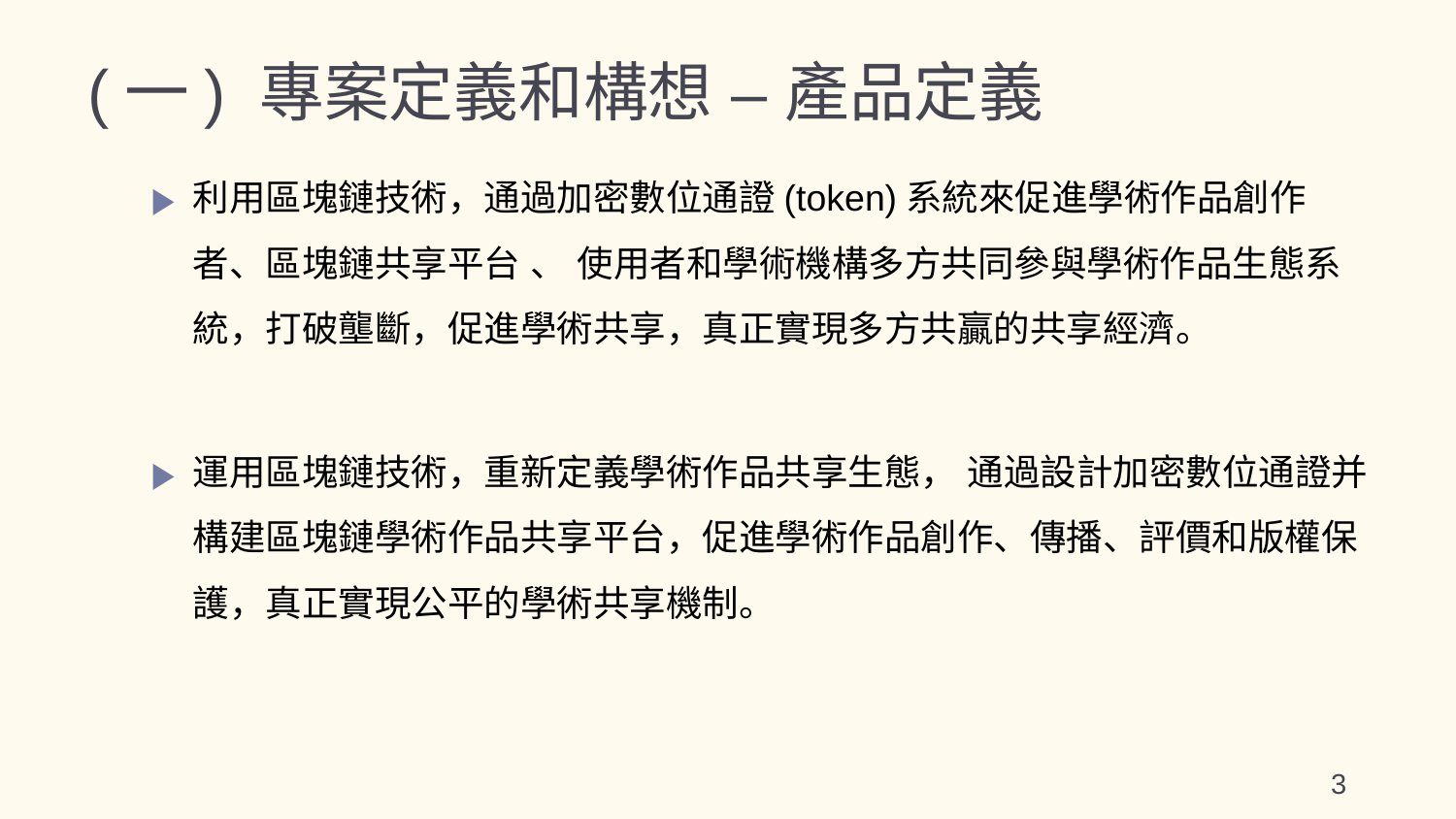

# (一) 專案定義和構想 – 產品定義
利用區塊鏈技術，通過加密數位通證(token)系統來促進學術作品創作者、區塊鏈共享平台 、 使用者和學術機構多方共同參與學術作品生態系統，打破壟斷，促進學術共享，真正實現多方共贏的共享經濟。

運用區塊鏈技術，重新定義學術作品共享生態， 通過設計加密數位通證并構建區塊鏈學術作品共享平台，促進學術作品創作、傳播、評價和版權保護，真正實現公平的學術共享機制。
3